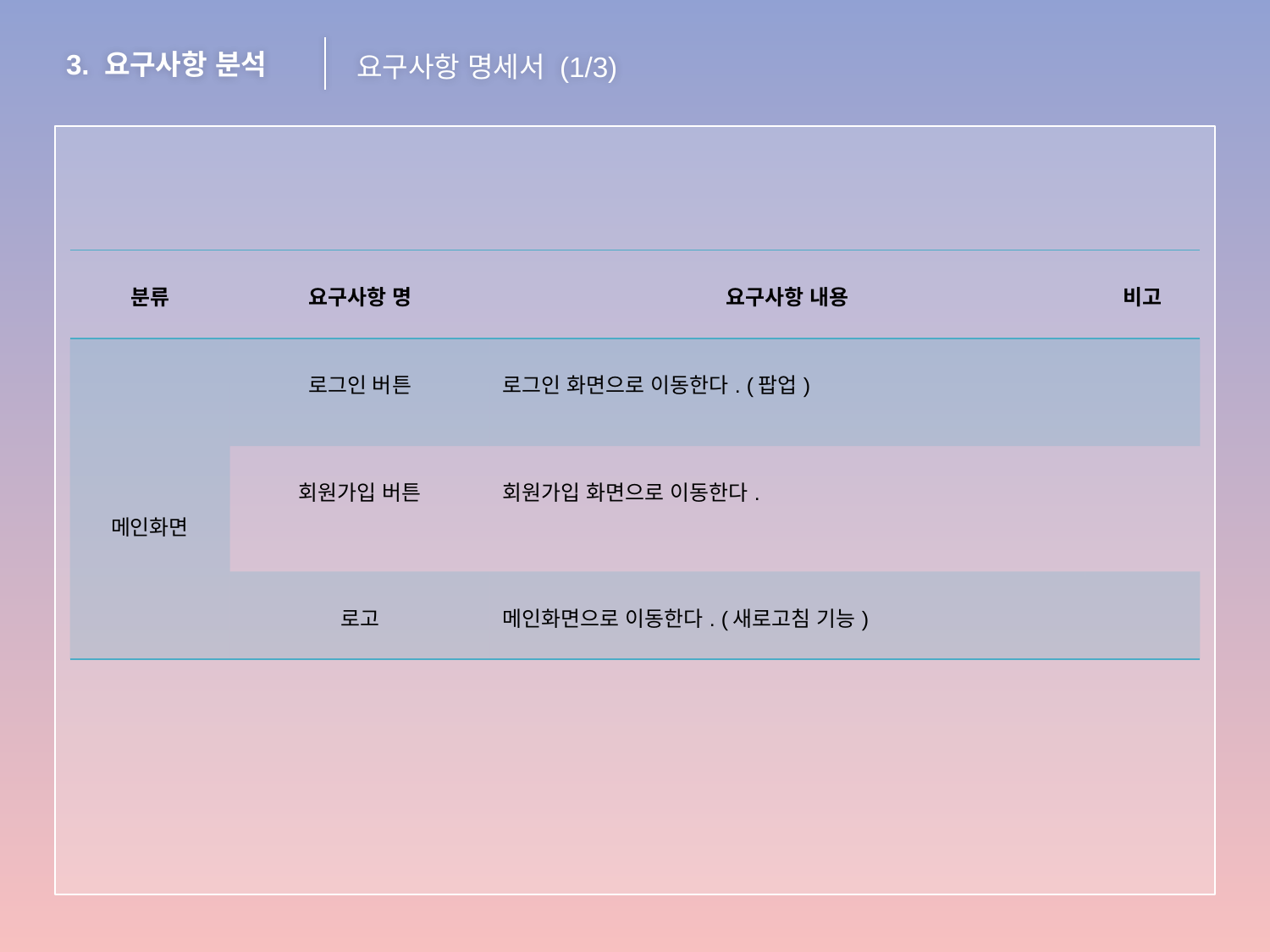

3. 요구사항 분석
요구사항 명세서 (1/3)

| 분류 | 요구사항 명 | 요구사항 내용 | 비고 |
| --- | --- | --- | --- |
| 메인화면 | 로그인 버튼 | 로그인 화면으로 이동한다. (팝업) |  |
|  | 회원가입 버튼 | 회원가입 화면으로 이동한다. |  |
|  | 로고 | 메인화면으로 이동한다. (새로고침 기능) |  |